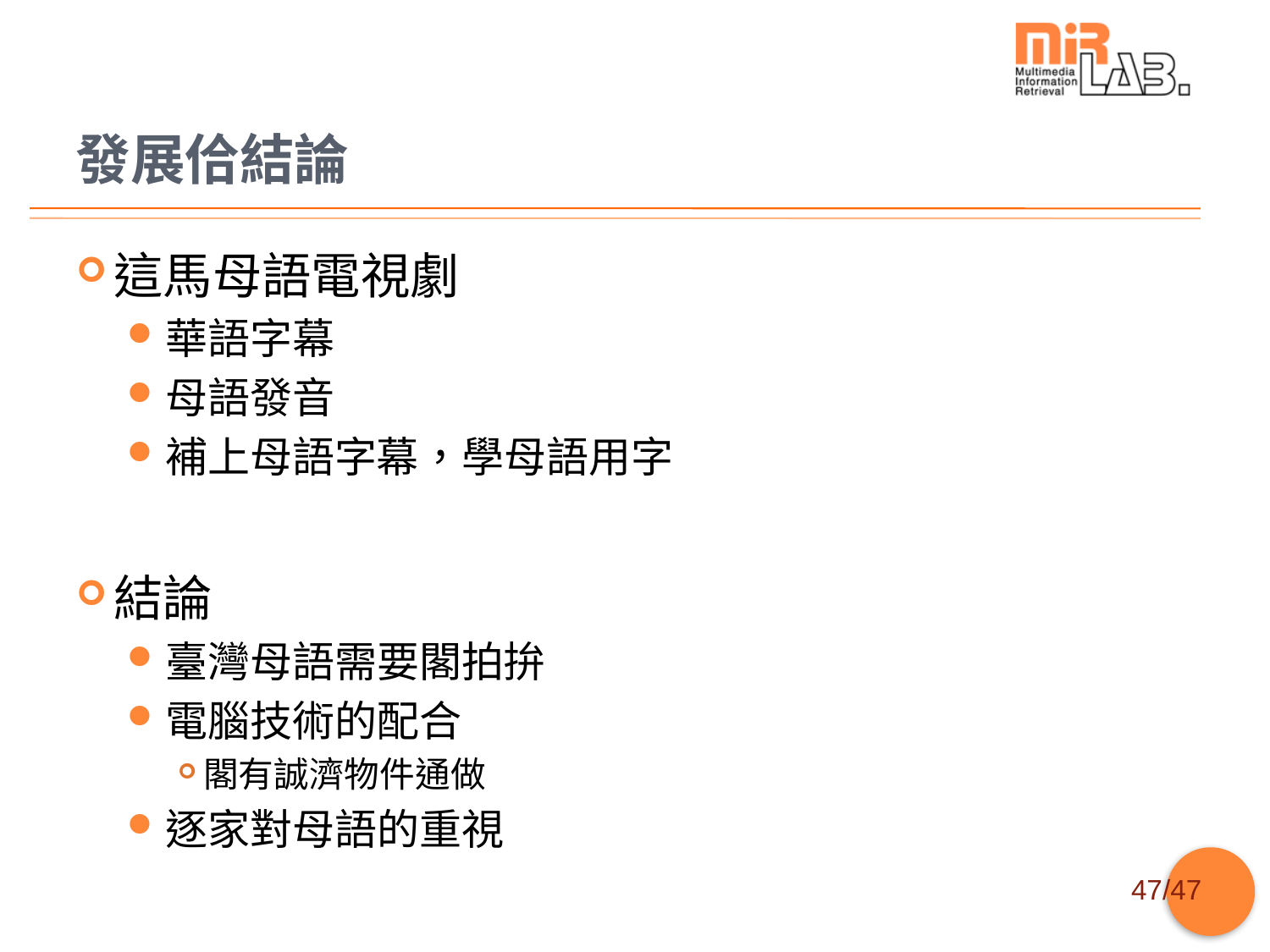

# 發展佮結論
這馬母語電視劇
華語字幕
母語發音
補上母語字幕，學母語用字

結論
臺灣母語需要閣拍拚
電腦技術的配合
閣有誠濟物件通做
逐家對母語的重視